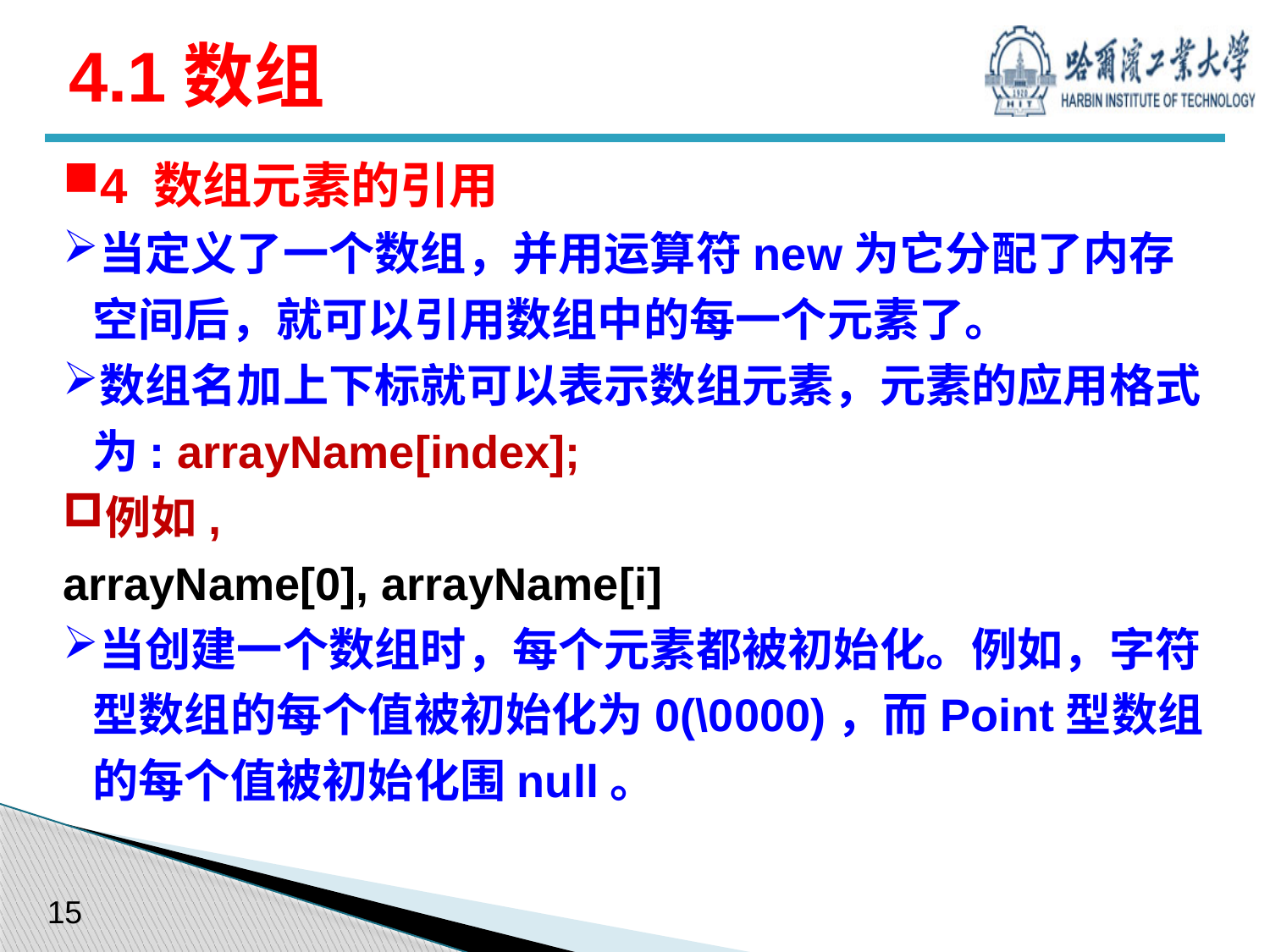

# 4.1数组
4 数组元素的引用
当定义了一个数组，并用运算符new为它分配了内存空间后，就可以引用数组中的每一个元素了。
数组名加上下标就可以表示数组元素，元素的应用格式为: arrayName[index];
例如,
arrayName[0], arrayName[i]
当创建一个数组时，每个元素都被初始化。例如，字符型数组的每个值被初始化为0(\0000)，而Point型数组的每个值被初始化围null。